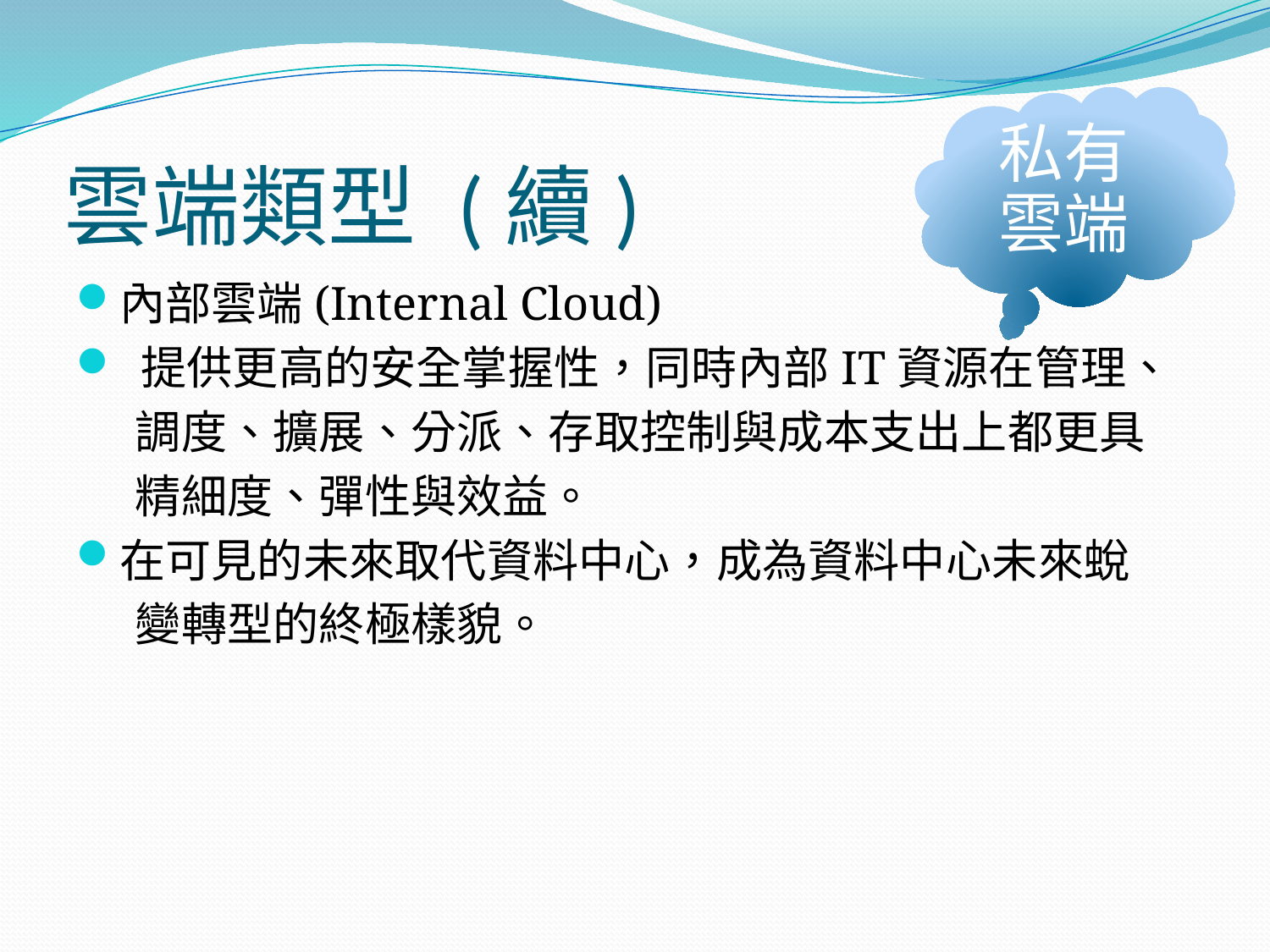

私有雲端
# 雲端類型 (續)
內部雲端(Internal Cloud)
 提供更高的安全掌握性，同時內部IT資源在管理、
	 調度、擴展、分派、存取控制與成本支出上都更具
	 精細度、彈性與效益。
在可見的未來取代資料中心，成為資料中心未來蛻
	 變轉型的終極樣貌。